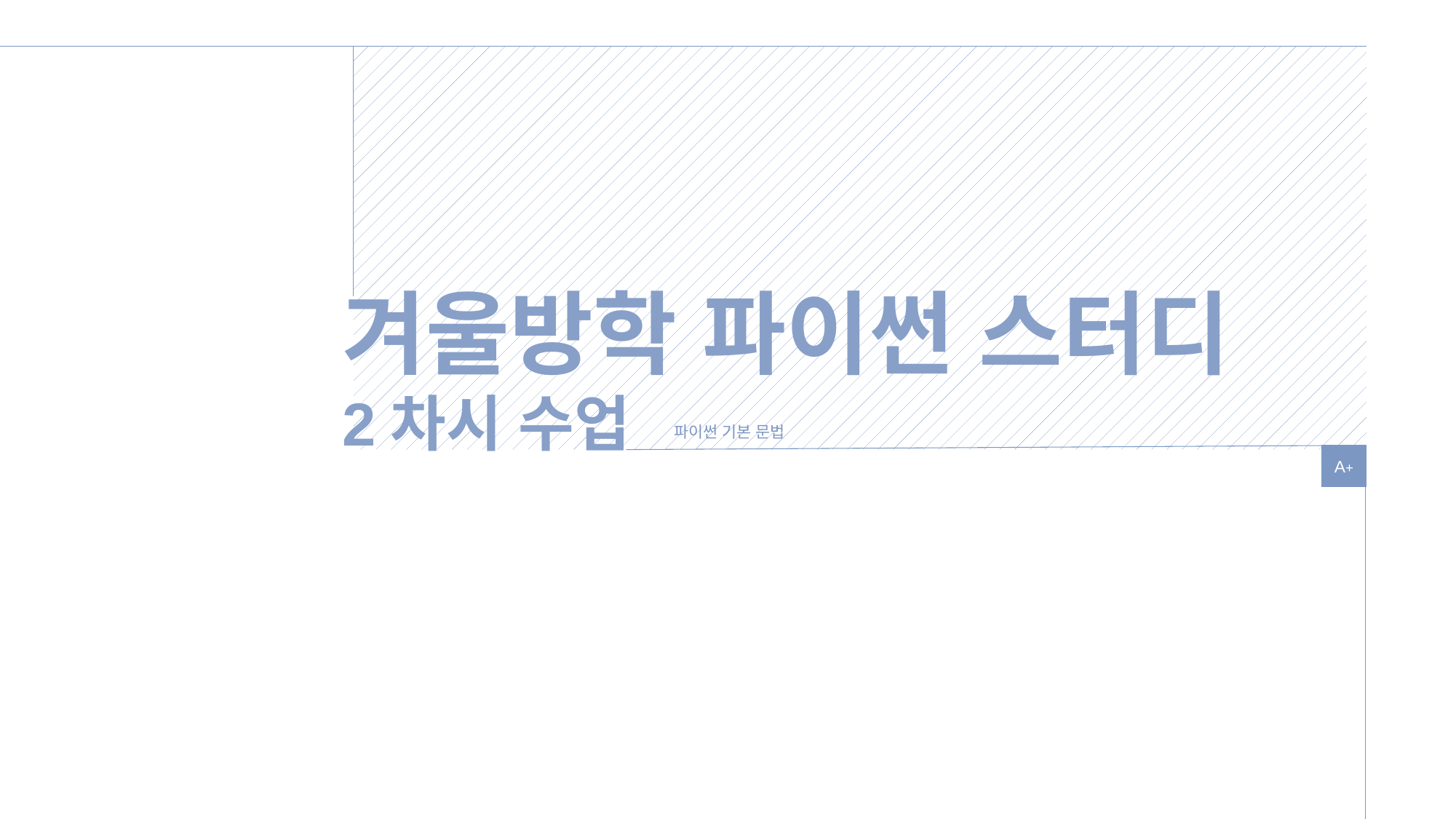

겨울방학 파이썬 스터디
2차시 수업
파이썬 기본 문법
A+